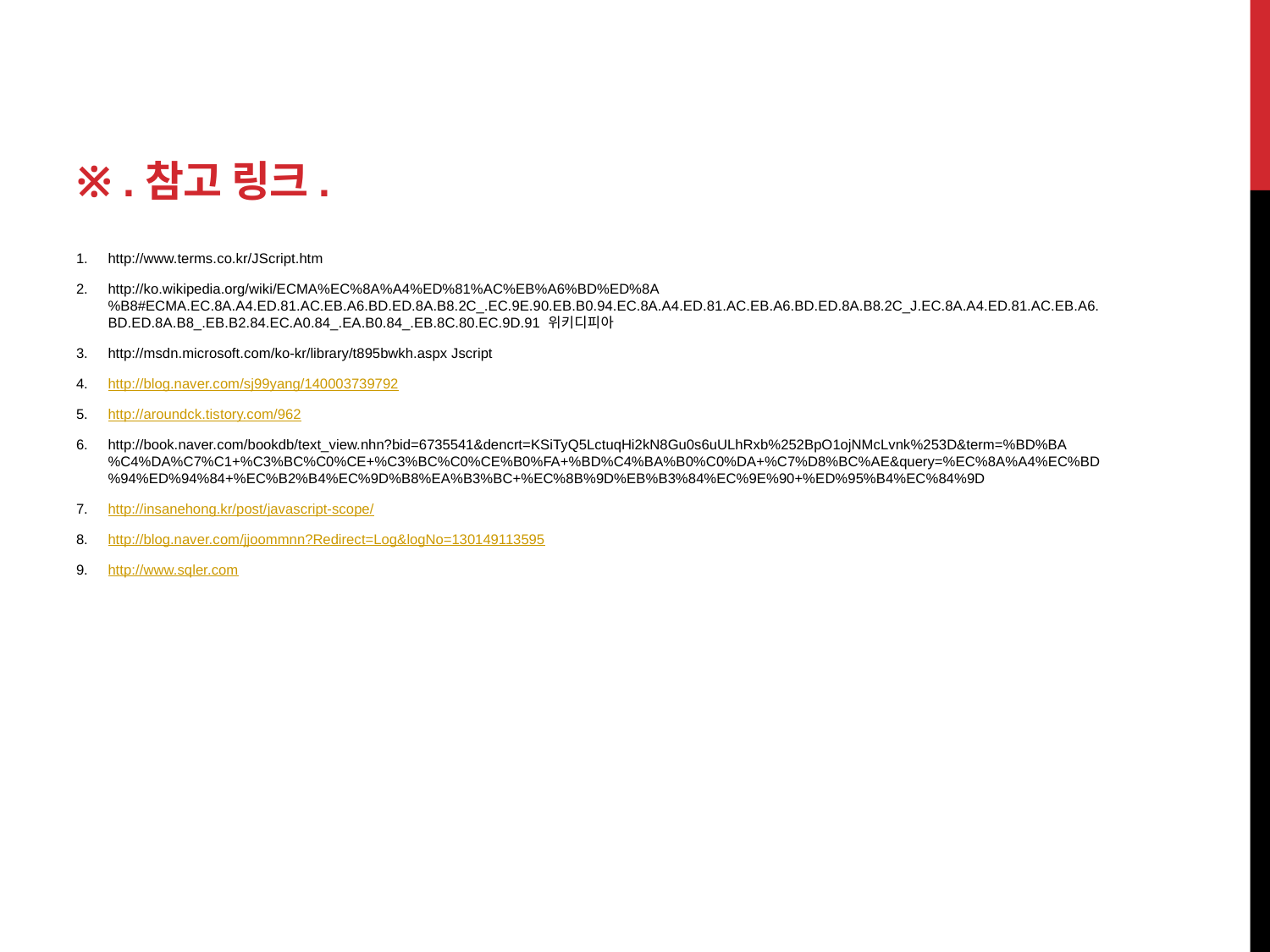

# ※ .참고 링크.
http://www.terms.co.kr/JScript.htm
http://ko.wikipedia.org/wiki/ECMA%EC%8A%A4%ED%81%AC%EB%A6%BD%ED%8A%B8#ECMA.EC.8A.A4.ED.81.AC.EB.A6.BD.ED.8A.B8.2C_.EC.9E.90.EB.B0.94.EC.8A.A4.ED.81.AC.EB.A6.BD.ED.8A.B8.2C_J.EC.8A.A4.ED.81.AC.EB.A6.BD.ED.8A.B8_.EB.B2.84.EC.A0.84_.EA.B0.84_.EB.8C.80.EC.9D.91 위키디피아
http://msdn.microsoft.com/ko-kr/library/t895bwkh.aspx Jscript
http://blog.naver.com/sj99yang/140003739792
http://aroundck.tistory.com/962
http://book.naver.com/bookdb/text_view.nhn?bid=6735541&dencrt=KSiTyQ5LctuqHi2kN8Gu0s6uULhRxb%252BpO1ojNMcLvnk%253D&term=%BD%BA%C4%DA%C7%C1+%C3%BC%C0%CE+%C3%BC%C0%CE%B0%FA+%BD%C4%BA%B0%C0%DA+%C7%D8%BC%AE&query=%EC%8A%A4%EC%BD%94%ED%94%84+%EC%B2%B4%EC%9D%B8%EA%B3%BC+%EC%8B%9D%EB%B3%84%EC%9E%90+%ED%95%B4%EC%84%9D
http://insanehong.kr/post/javascript-scope/
http://blog.naver.com/jjoommnn?Redirect=Log&logNo=130149113595
http://www.sqler.com